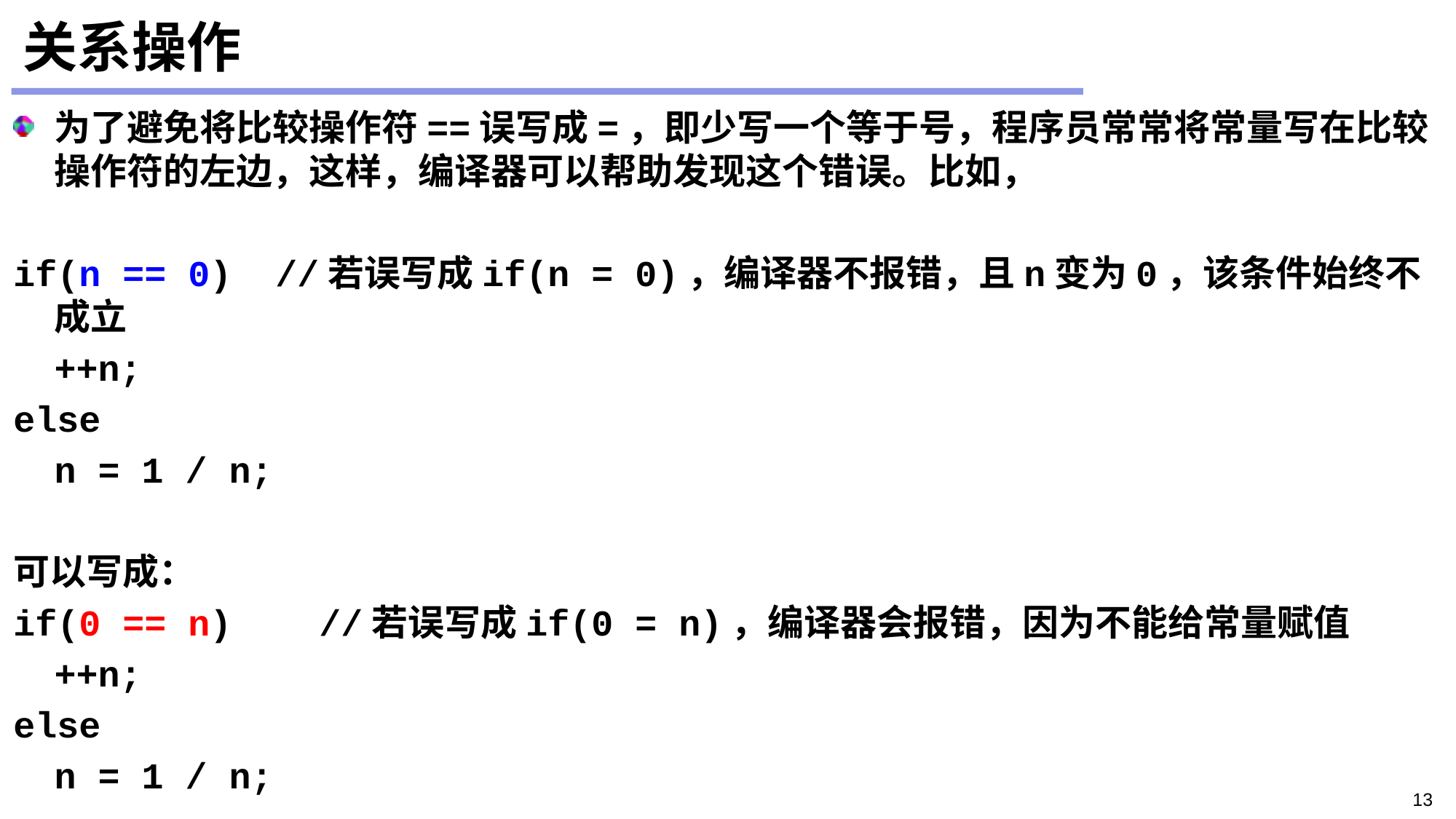

# 关系操作
为了避免将比较操作符==误写成=，即少写一个等于号，程序员常常将常量写在比较操作符的左边，这样，编译器可以帮助发现这个错误。比如，

if(n == 0)  //若误写成if(n = 0)，编译器不报错，且n变为0，该条件始终不成立
	++n;
else
	n = 1 / n;

可以写成：
if(0 == n)    //若误写成if(0 = n)，编译器会报错，因为不能给常量赋值
	++n;
else
	n = 1 / n;

13